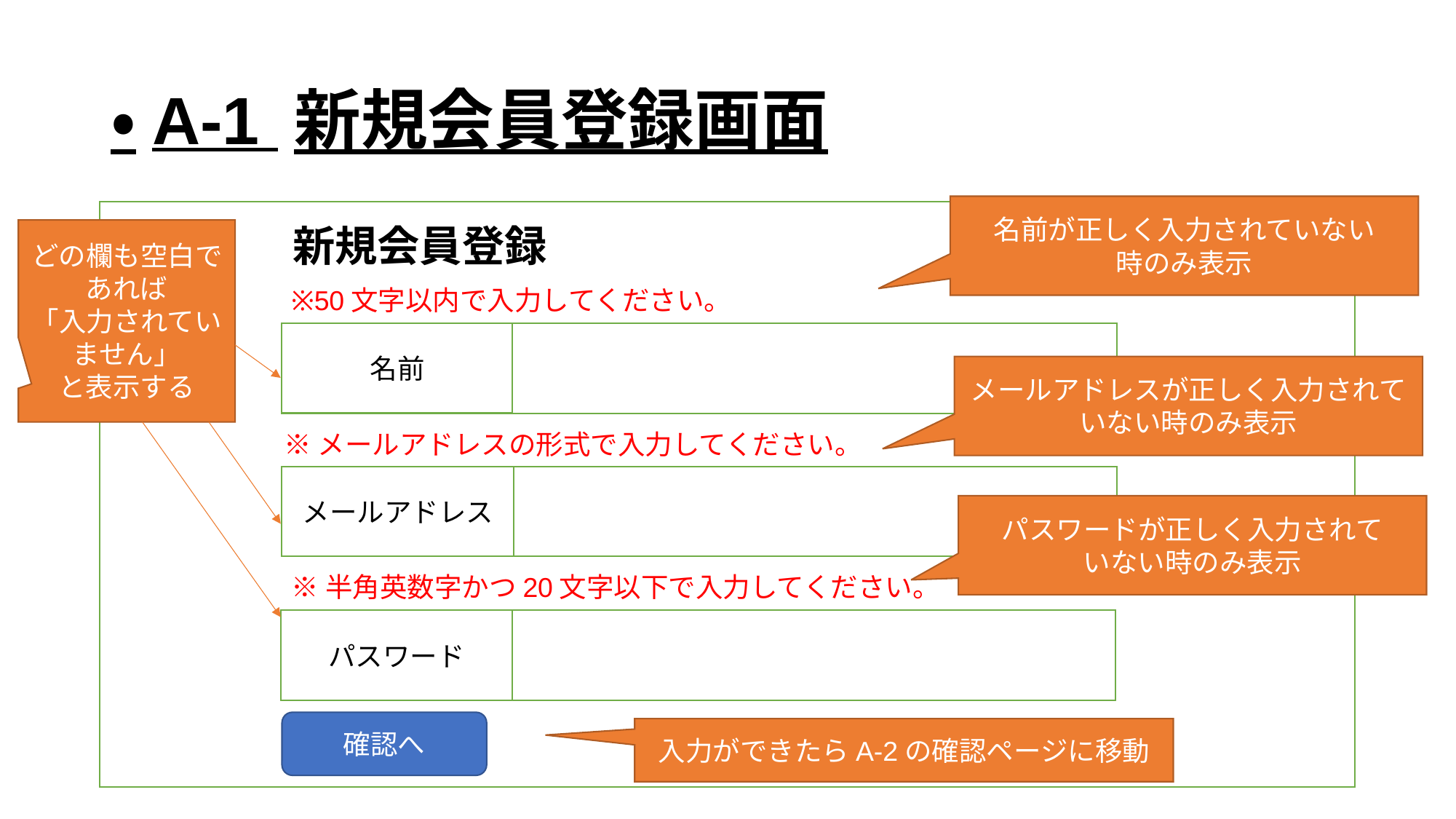

# ・A-1 新規会員登録画面
名前が正しく入力されていない
時のみ表示

新規会員登録

メールアドレス

パスワード
確認へ
どの欄も空白であれば
「入力されていません」
と表示する
※50文字以内で入力してください。
名前

メールアドレスが正しく入力されていない時のみ表示
※メールアドレスの形式で入力してください。
パスワードが正しく入力されて
いない時のみ表示
※半角英数字かつ20文字以下で入力してください。
入力ができたらA-2の確認ページに移動